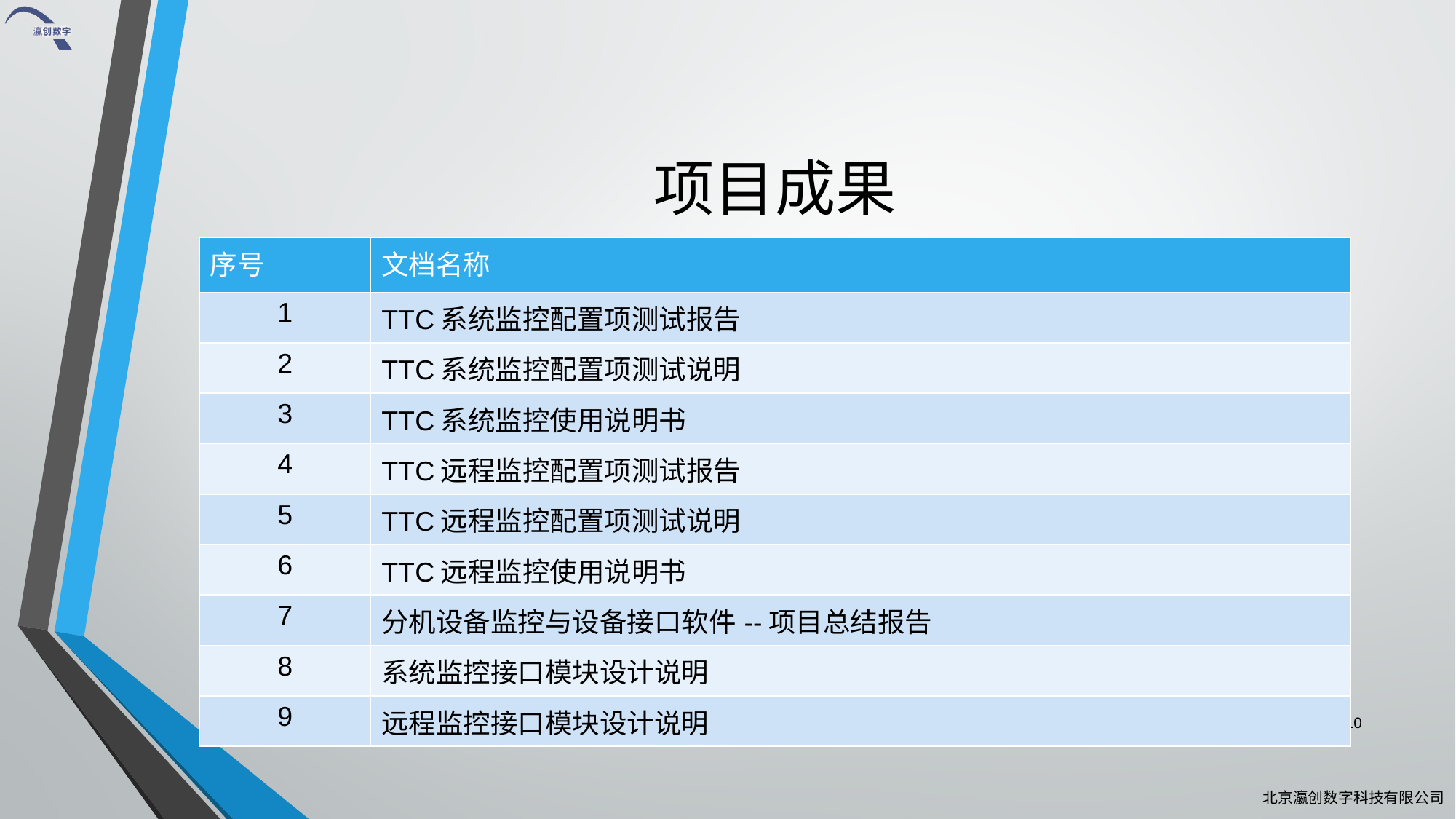

# 项目成果
| 序号 | 文档名称 |
| --- | --- |
| 1 | TTC系统监控配置项测试报告 |
| 2 | TTC系统监控配置项测试说明 |
| 3 | TTC系统监控使用说明书 |
| 4 | TTC远程监控配置项测试报告 |
| 5 | TTC远程监控配置项测试说明 |
| 6 | TTC远程监控使用说明书 |
| 7 | 分机设备监控与设备接口软件--项目总结报告 |
| 8 | 系统监控接口模块设计说明 |
| 9 | 远程监控接口模块设计说明 |

10